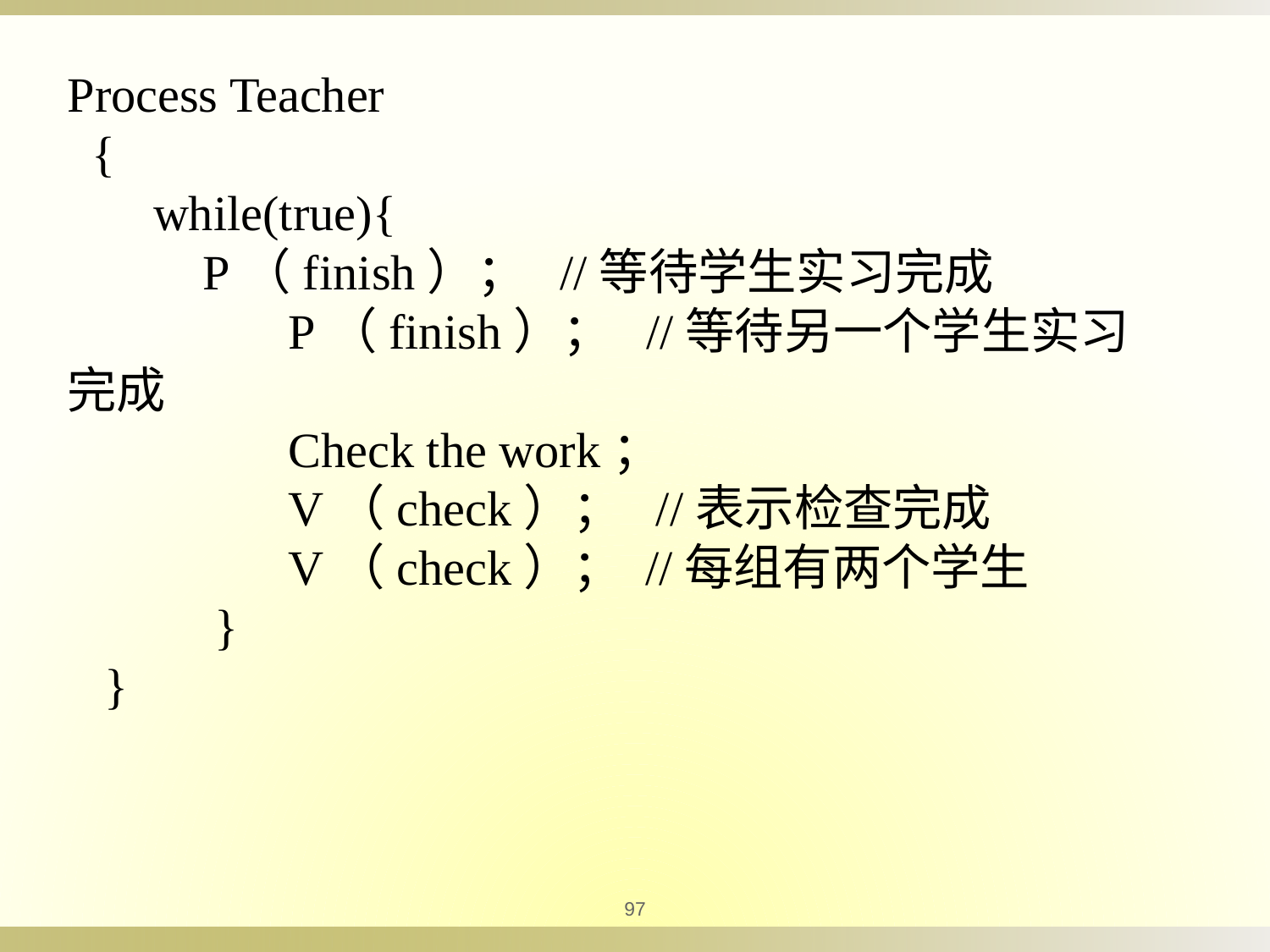

Process Teacher
  {
       while(true){
           P（finish）；  //等待学生实习完成
                  P（finish）；  //等待另一个学生实习完成
                  Check the work；
                  V（check）；  //表示检查完成
                  V（check）； //每组有两个学生
            }
   }
97